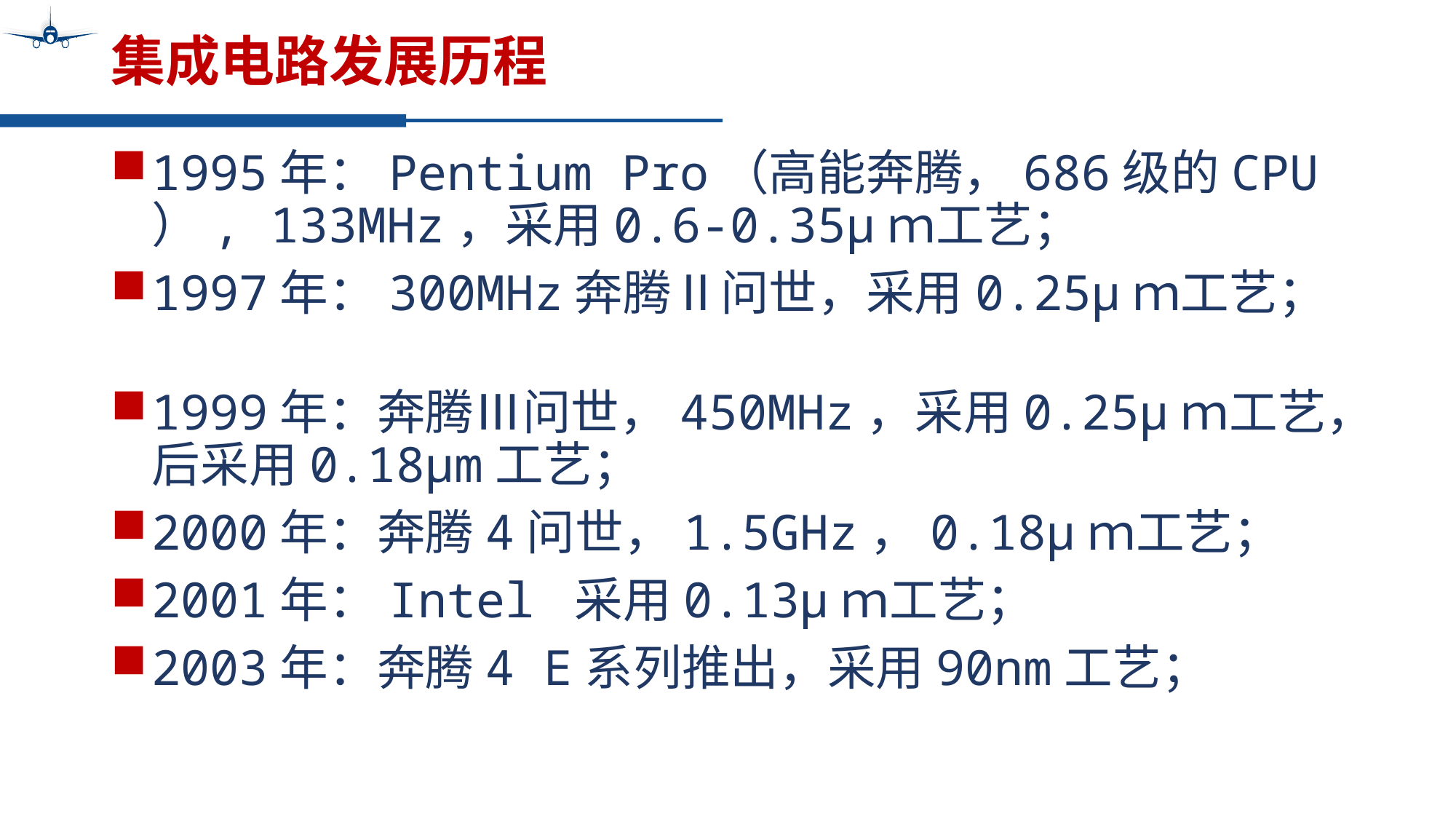

# 集成电路发展历程
1995年：Pentium Pro（高能奔腾，686级的CPU ）, 133MHz，采用0.6-0.35μｍ工艺；
1997年：300MHz奔腾Ⅱ问世，采用0.25μｍ工艺；
1999年：奔腾Ⅲ问世，450MHz，采用0.25μｍ工艺，后采用0.18μm工艺；
2000年：奔腾4问世，1.5GHz，0.18μｍ工艺；
2001年：Intel 采用0.13μｍ工艺；
2003年：奔腾4 E系列推出，采用90nm工艺；